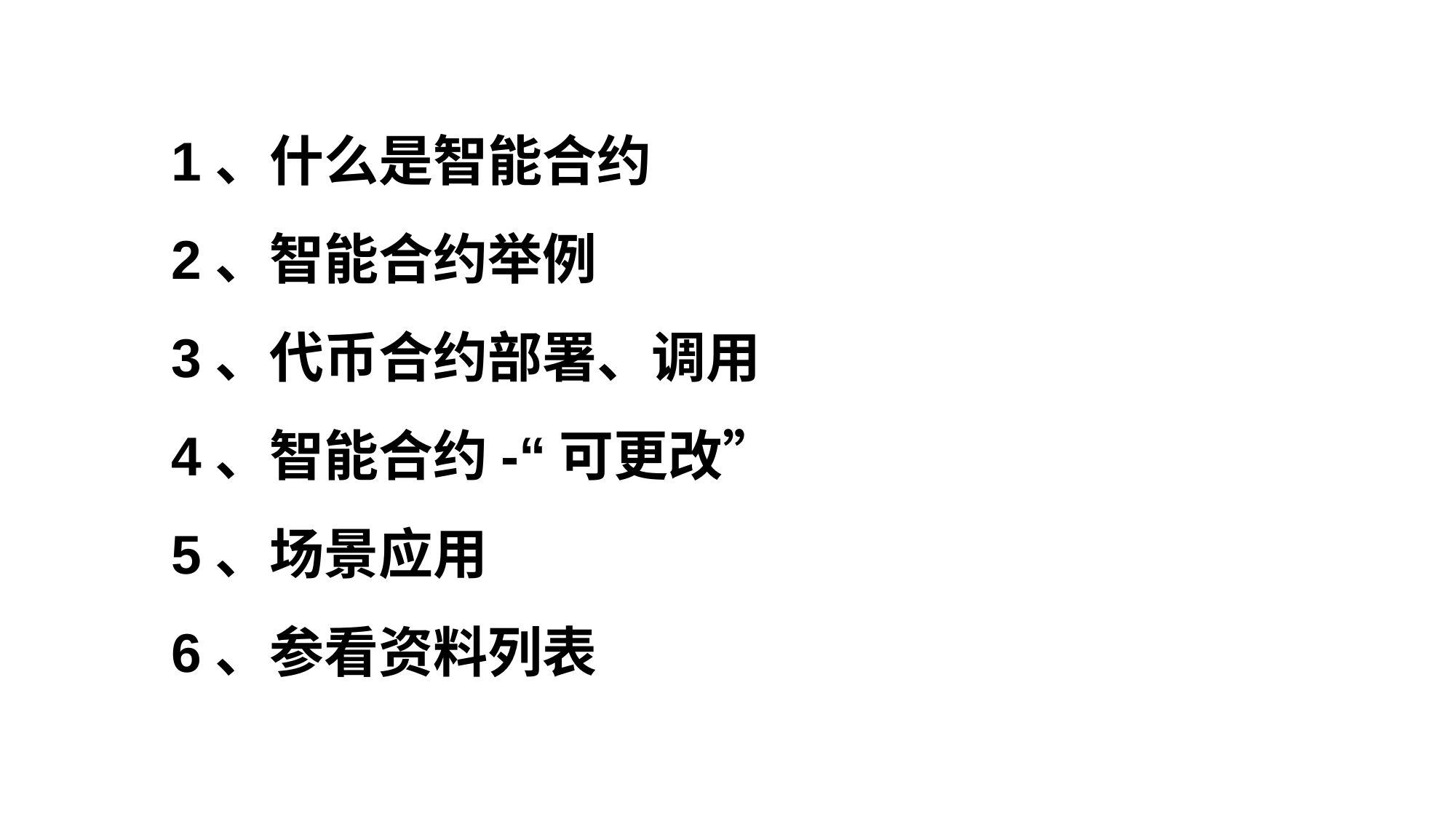

# 1、什么是智能合约 2、智能合约举例 3、代币合约部署、调用 4、智能合约-“可更改” 5、场景应用 6、参看资料列表